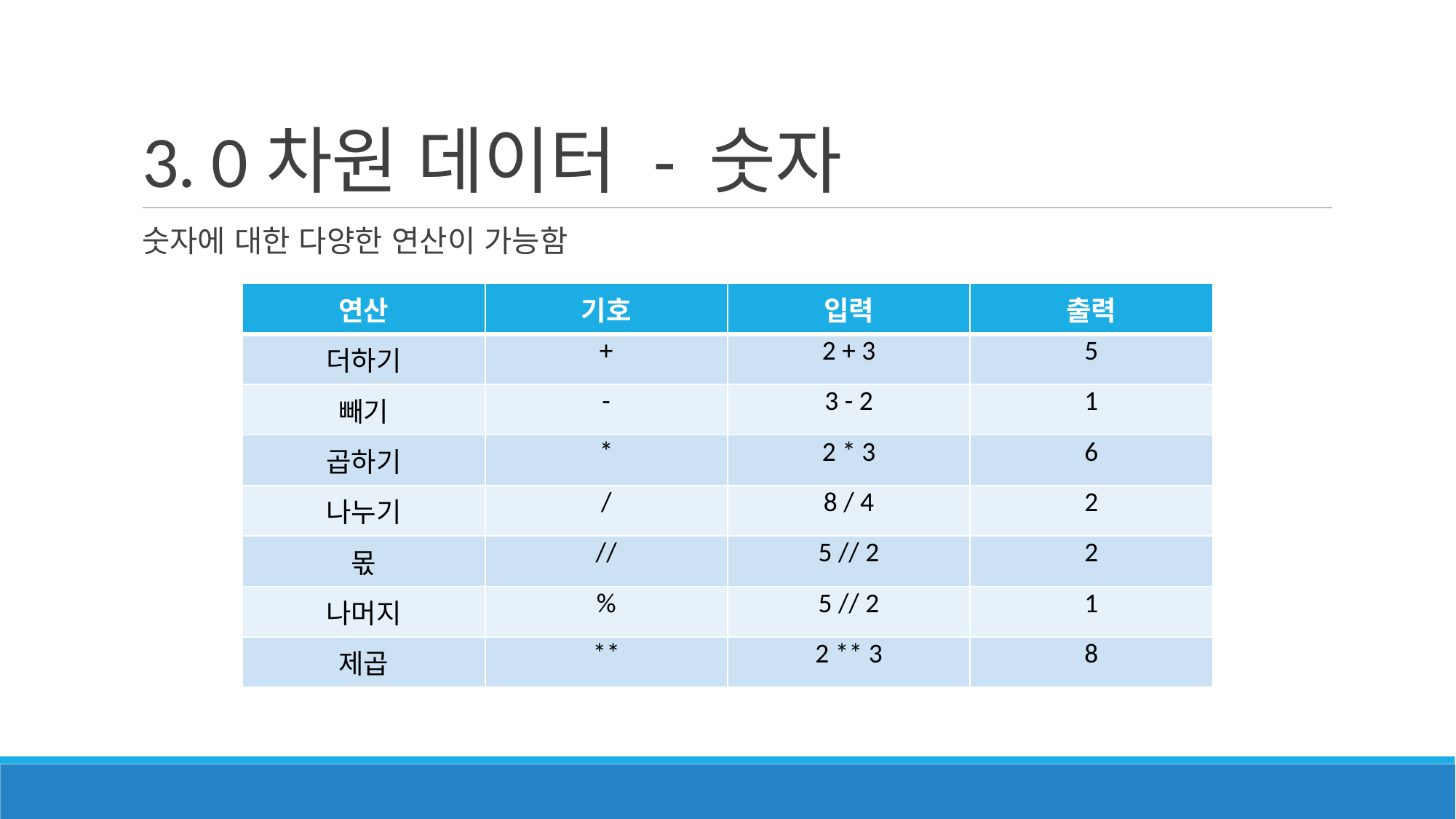

# 3. 0차원 데이터 - 숫자
숫자에 대한 다양한 연산이 가능함
| 연산 | 기호 | 입력 | 출력 |
| --- | --- | --- | --- |
| 더하기 | + | 2 + 3 | 5 |
| 빼기 | - | 3 - 2 | 1 |
| 곱하기 | \* | 2 \* 3 | 6 |
| 나누기 | / | 8 / 4 | 2 |
| 몫 | // | 5 // 2 | 2 |
| 나머지 | % | 5 // 2 | 1 |
| 제곱 | \*\* | 2 \*\* 3 | 8 |